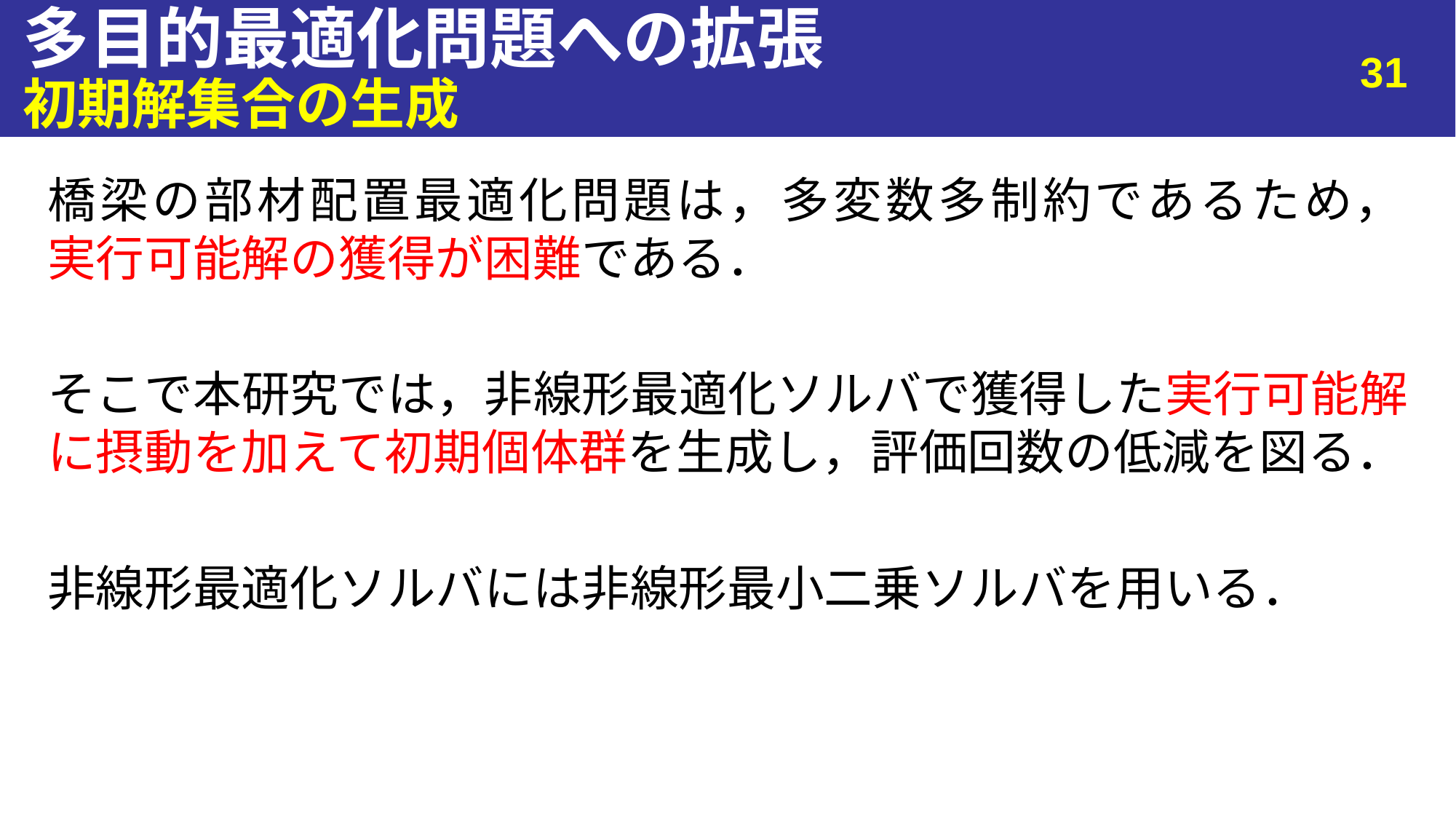

# 多目的最適化問題への拡張
31
初期解集合の生成
橋梁の部材配置最適化問題は，多変数多制約であるため，
実行可能解の獲得が困難である．

そこで本研究では，非線形最適化ソルバで獲得した実行可能解に摂動を加えて初期個体群を生成し，評価回数の低減を図る．

非線形最適化ソルバには非線形最小二乗ソルバを用いる．